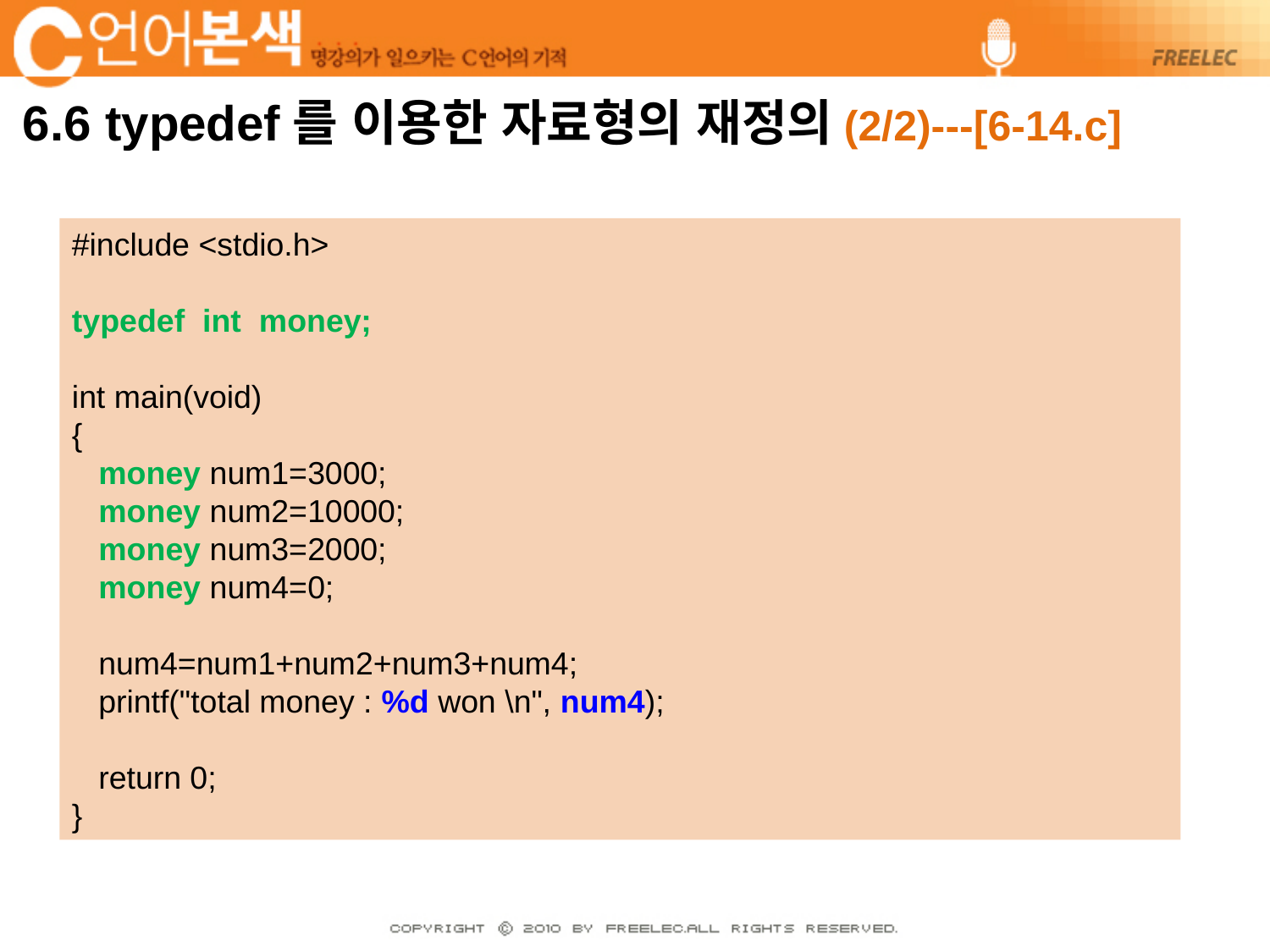

# 6.6 typedef를 이용한 자료형의 재정의(2/2)---[6-14.c]
#include <stdio.h>

typedef  int  money;

int main(void)
{
   money num1=3000;
   money num2=10000;
   money num3=2000;
   money num4=0;

   num4=num1+num2+num3+num4;
   printf("total money : %d won \n", num4);

   return 0;
}